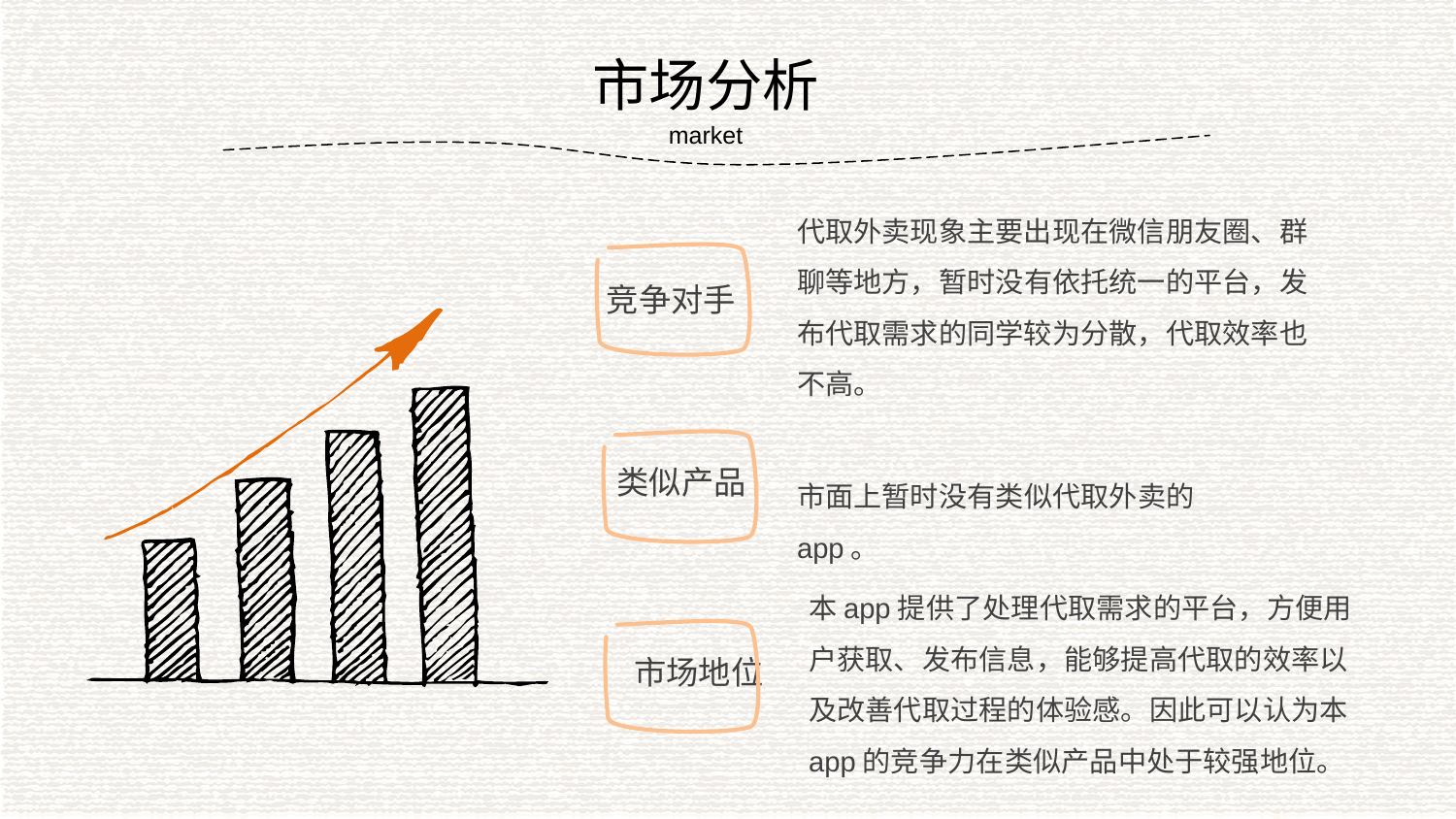

市场分析
market

代取外卖现象主要出现在微信朋友圈、群聊等地方，暂时没有依托统一的平台，发布代取需求的同学较为分散，代取效率也不高。

竞争对手

市面上暂时没有类似代取外卖的app。
类似产品
本app提供了处理代取需求的平台，方便用户获取、发布信息，能够提高代取的效率以及改善代取过程的体验感。因此可以认为本app的竞争力在类似产品中处于较强地位。

市场地位